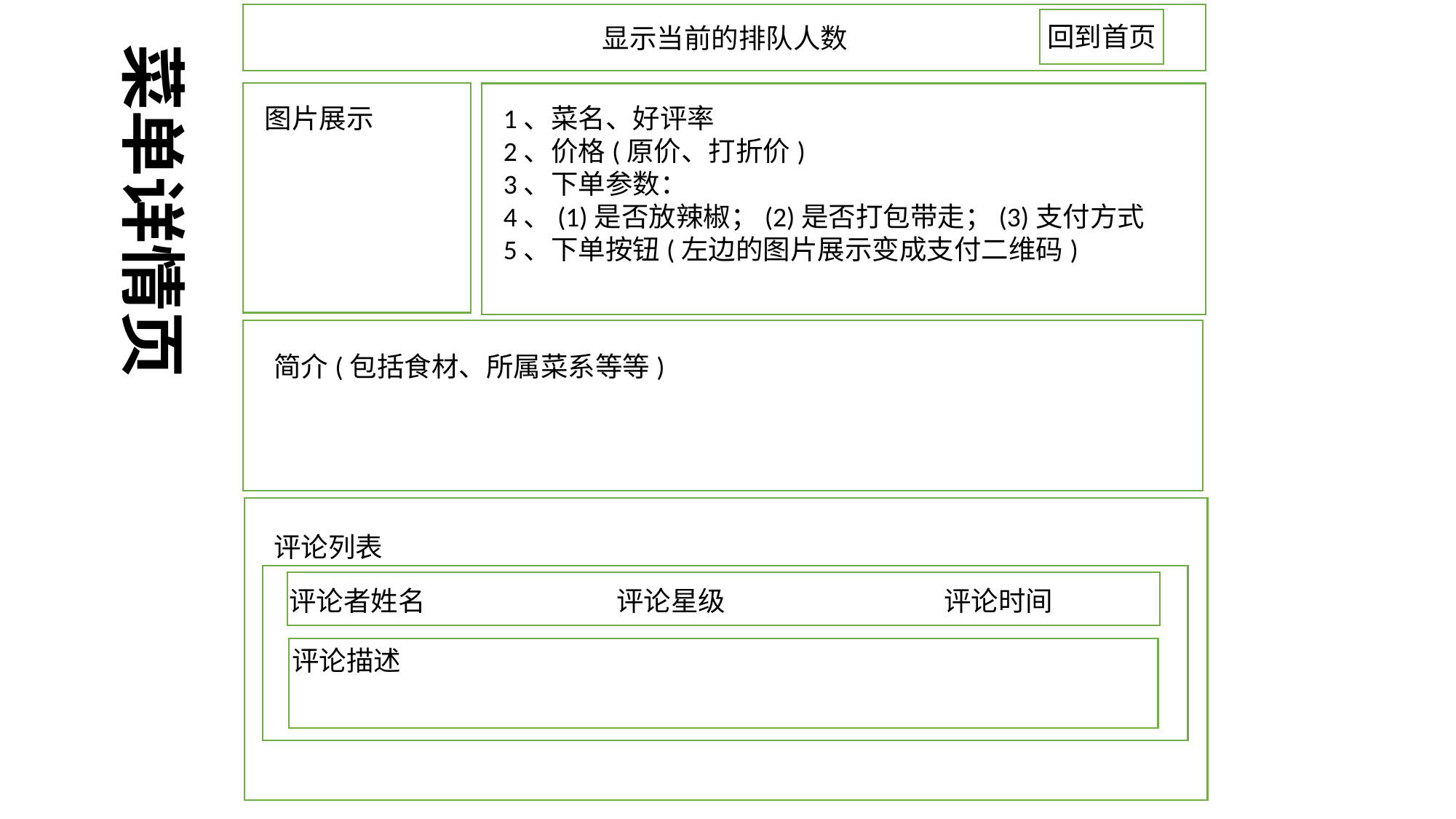

回到首页
显示当前的排队人数
菜单详情页

图片展示
1、菜名、好评率
2、价格(原价、打折价)
3、下单参数：
4、(1)是否放辣椒；(2)是否打包带走；(3)支付方式
5、下单按钮(左边的图片展示变成支付二维码)

简介(包括食材、所属菜系等等)

评论列表

评论者姓名		评论星级		评论时间
评论描述